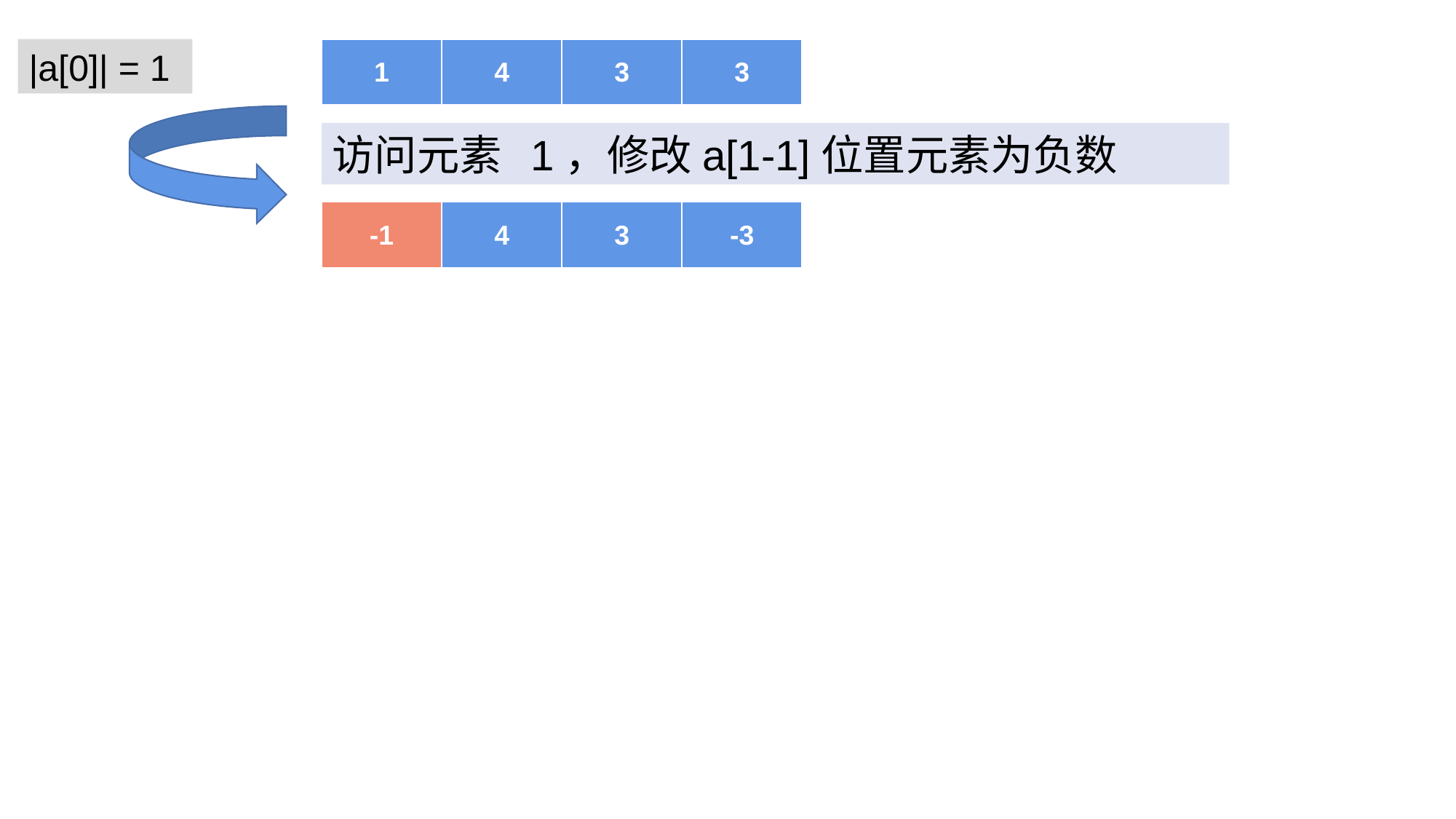

|a[0]| = 1
| 1 | 4 | 3 | 3 |
| --- | --- | --- | --- |

访问元素  1，修改a[1-1]位置元素为负数
| -1 | 4 | 3 | -3 |
| --- | --- | --- | --- |